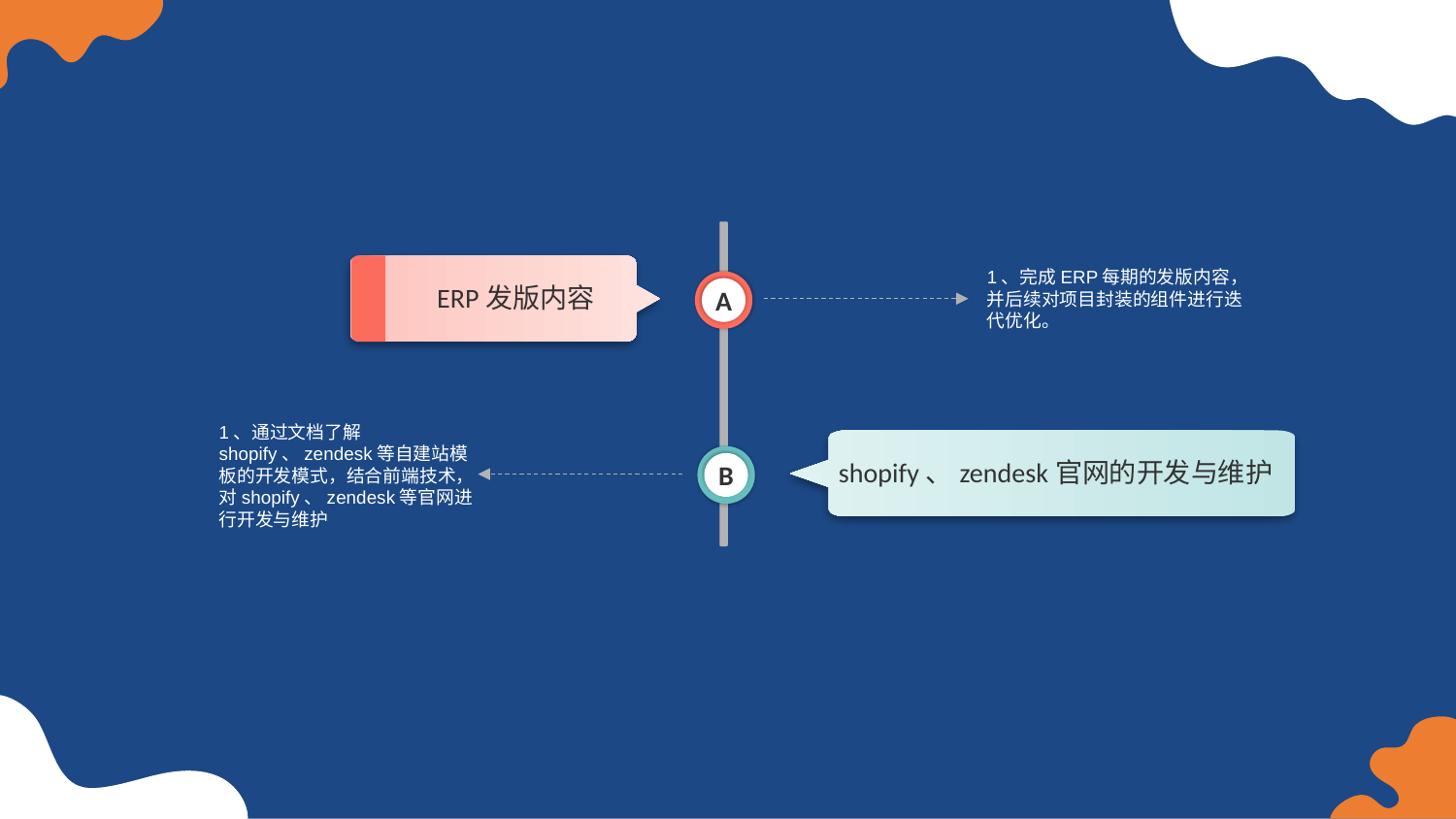

1、完成ERP每期的发版内容，并后续对项目封装的组件进行迭代优化。
ERP发版内容

A
1、通过文档了解shopify、zendesk等自建站模板的开发模式，结合前端技术，对shopify、zendesk等官网进行开发与维护
     shopify、zendesk官网的开发与维护

B